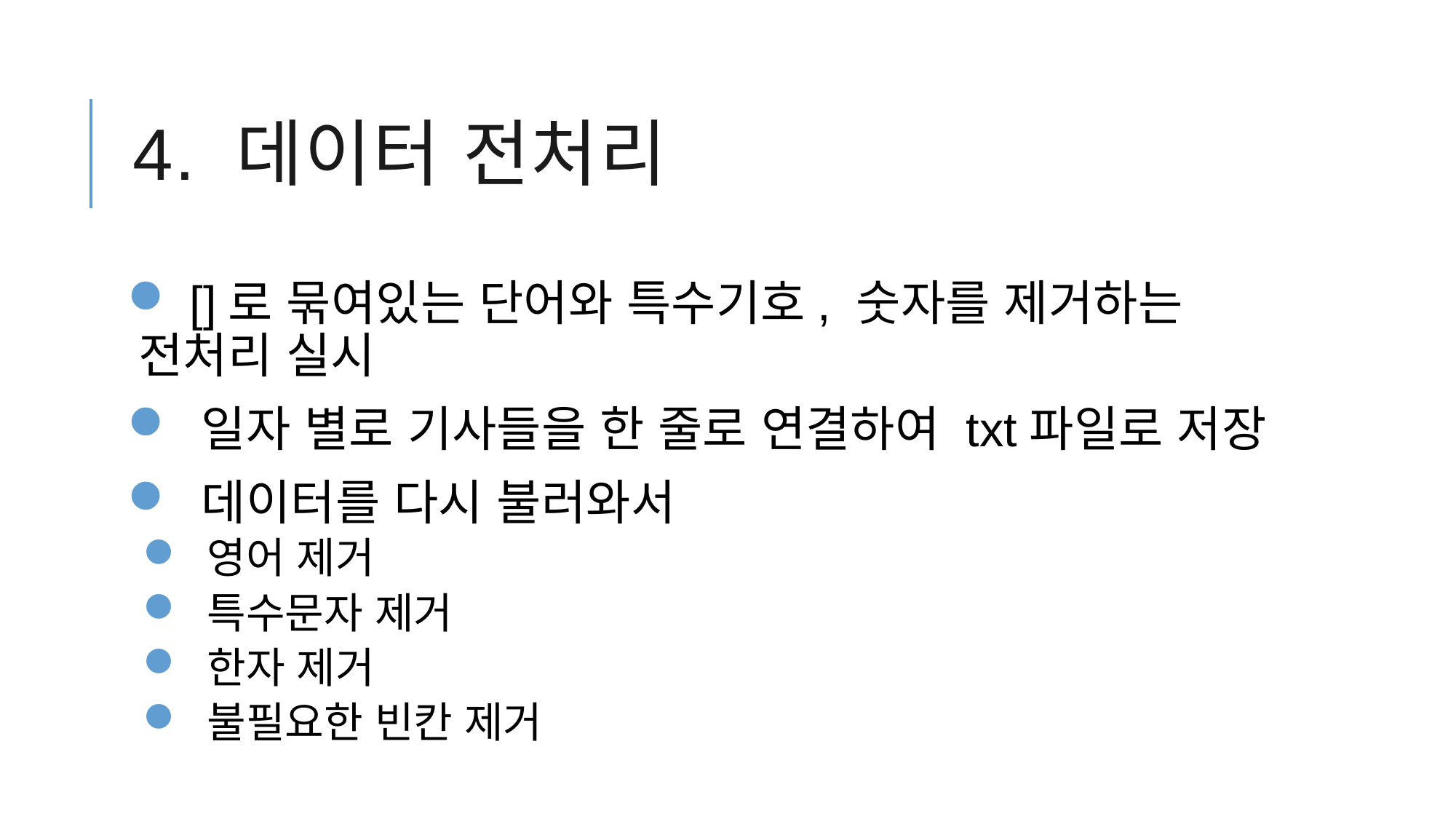

# 4. 데이터 전처리
 []로 묶여있는 단어와 특수기호, 숫자를 제거하는 전처리 실시
 일자 별로 기사들을 한 줄로 연결하여 txt파일로 저장
 데이터를 다시 불러와서
 영어 제거
 특수문자 제거
 한자 제거
 불필요한 빈칸 제거